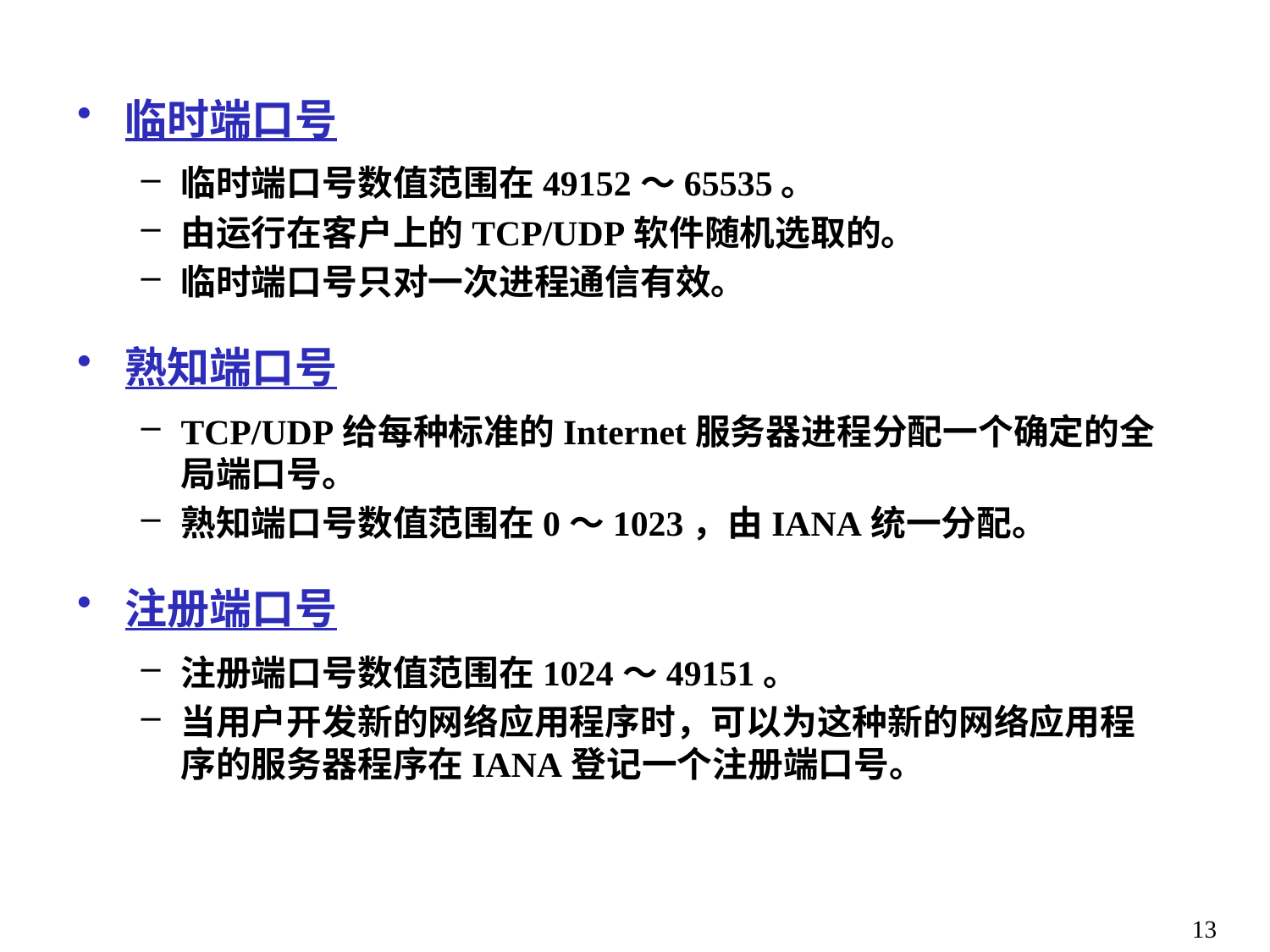

临时端口号
临时端口号数值范围在49152～65535。
由运行在客户上的TCP/UDP软件随机选取的。
临时端口号只对一次进程通信有效。

熟知端口号
TCP/UDP给每种标准的Internet服务器进程分配一个确定的全局端口号。
熟知端口号数值范围在0～1023，由IANA统一分配。

注册端口号
注册端口号数值范围在1024～49151。
当用户开发新的网络应用程序时，可以为这种新的网络应用程序的服务器程序在IANA登记一个注册端口号。

13